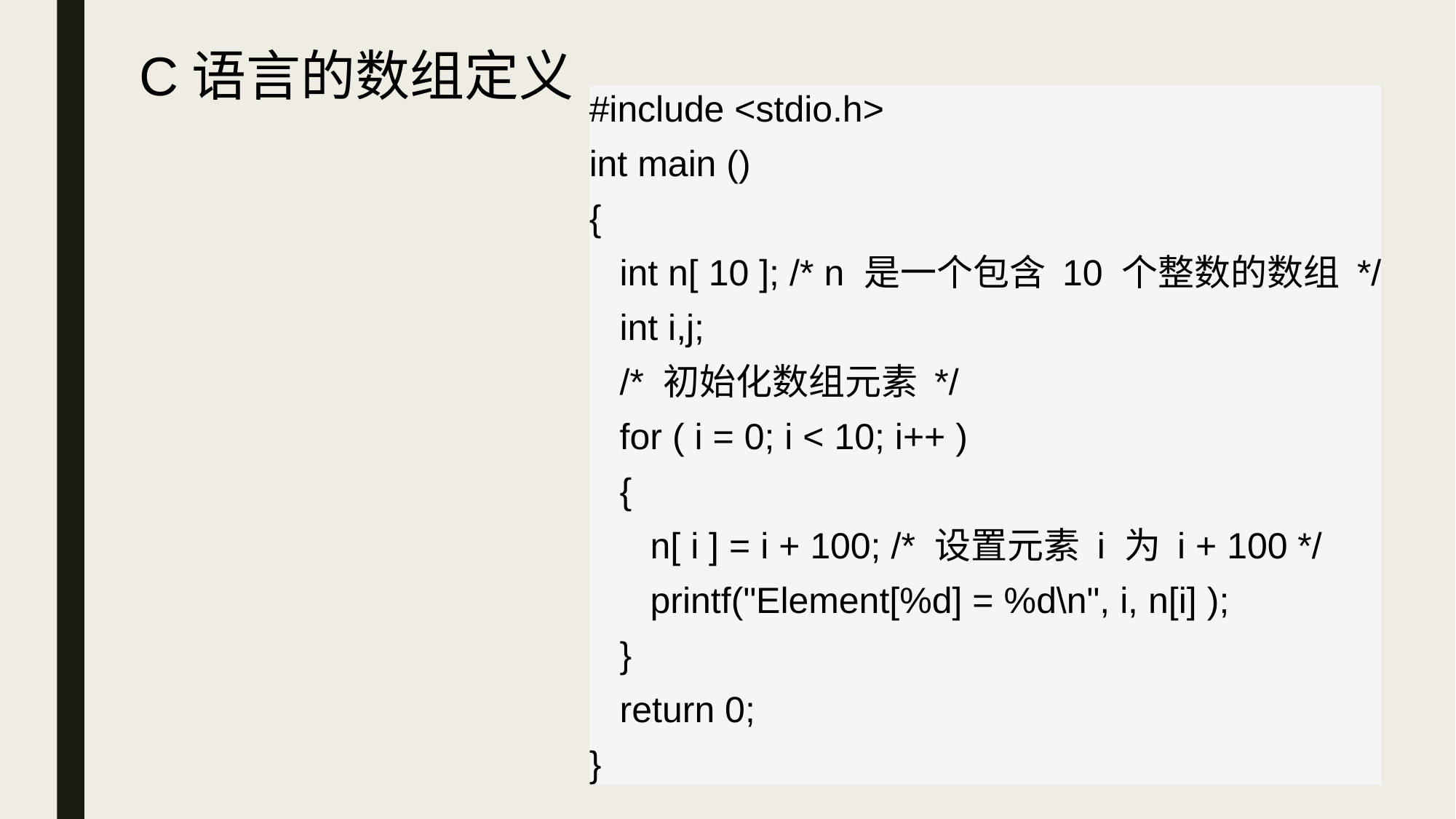

C语言的数组定义
#include <stdio.h>
int main ()
{
   int n[ 10 ]; /* n 是一个包含 10 个整数的数组 */
   int i,j;
   /* 初始化数组元素 */
   for ( i = 0; i < 10; i++ )
   {
      n[ i ] = i + 100; /* 设置元素 i 为 i + 100 */
      printf("Element[%d] = %d\n", i, n[i] );
   }
   return 0;
}